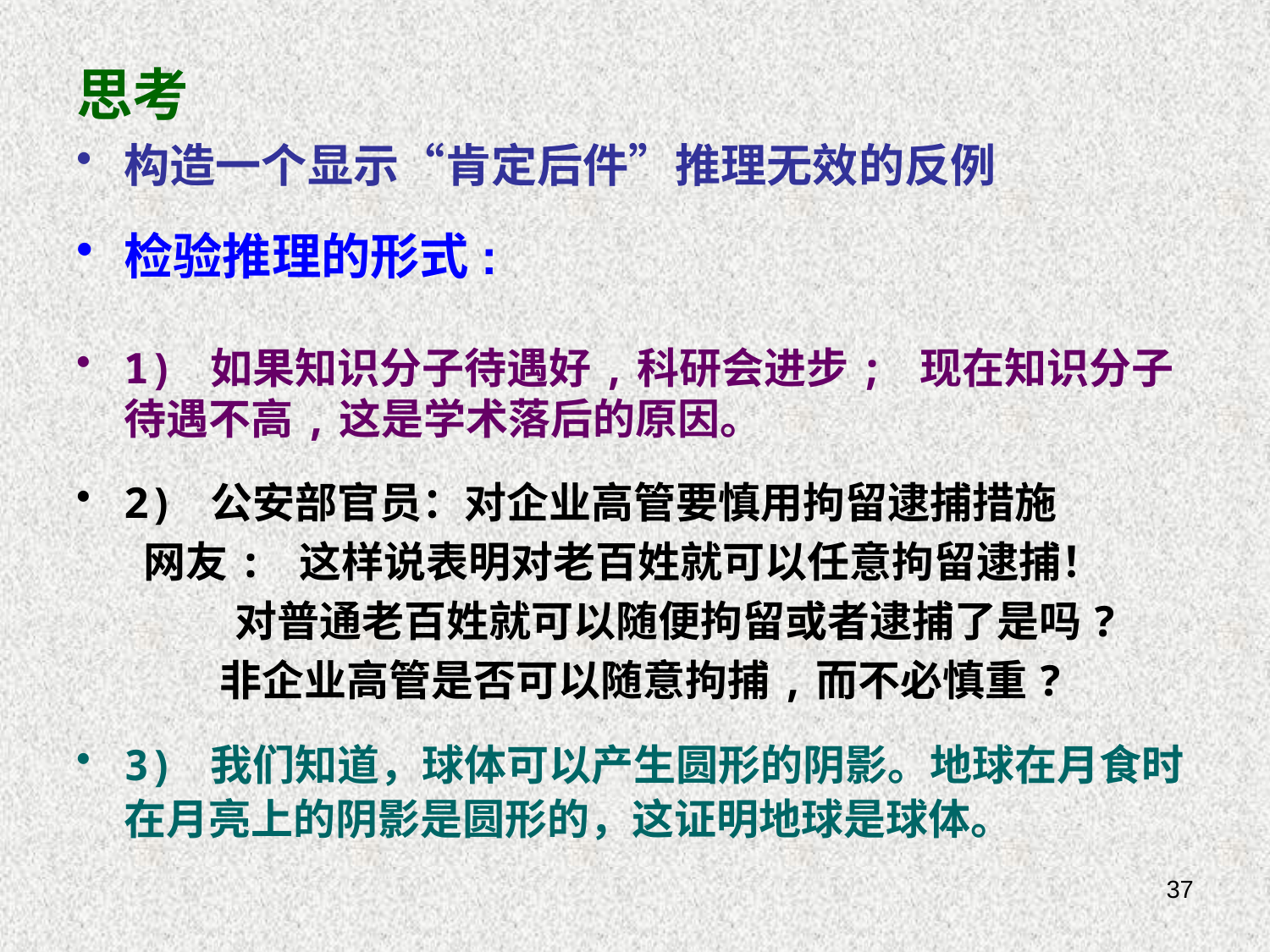

思考
构造一个显示“肯定后件”推理无效的反例

检验推理的形式:

1) 如果知识分子待遇好,科研会进步; 现在知识分子待遇不高,这是学术落后的原因。

2) 公安部官员：对企业高管要慎用拘留逮捕措施
	 网友: 这样说表明对老百姓就可以任意拘留逮捕！
  	对普通老百姓就可以随便拘留或者逮捕了是吗?
	         非企业高管是否可以随意拘捕,而不必慎重?

3) 我们知道，球体可以产生圆形的阴影。地球在月食时在月亮上的阴影是圆形的，这证明地球是球体。
37